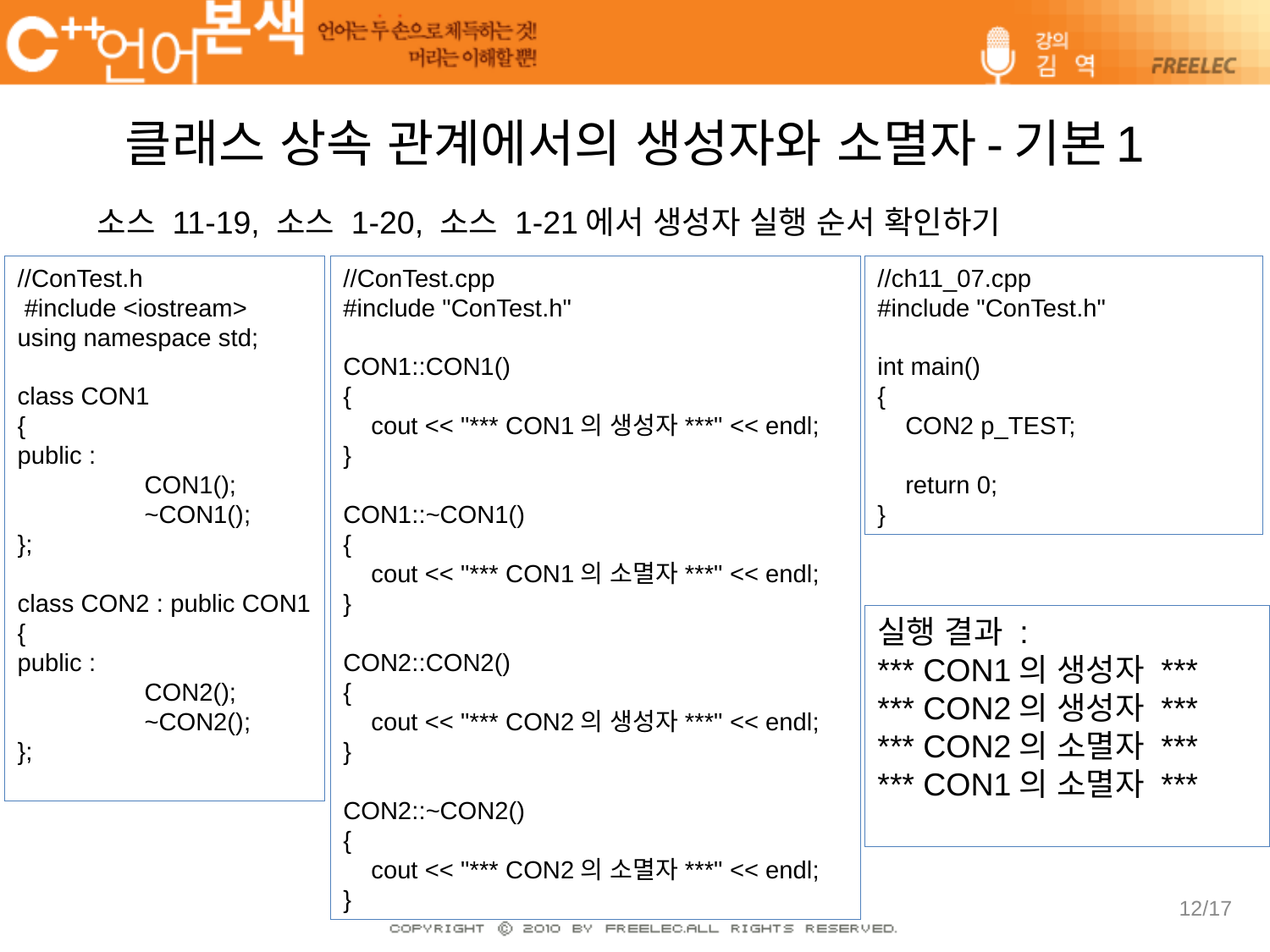

# 클래스 상속 관계에서의 생성자와 소멸자-기본1
소스 11-19, 소스 1-20, 소스 1-21에서 생성자 실행 순서 확인하기
//ConTest.h
 #include <iostream>
using namespace std;

class CON1
{
public :
	CON1();
	~CON1();
};

class CON2 : public CON1
{
public :
	CON2();
	~CON2();
};

//ConTest.cpp
#include "ConTest.h"

CON1::CON1()
{
    cout << "*** CON1의 생성자***" << endl;
}

CON1::~CON1()
{
    cout << "*** CON1의 소멸자***" << endl;
}

CON2::CON2()
{
    cout << "*** CON2의 생성자***" << endl;
}

CON2::~CON2()
{
    cout << "*** CON2의 소멸자***" << endl;
}
//ch11_07.cpp
#include "ConTest.h"

int main()
{
    CON2 p_TEST;

    return 0;
}
실행 결과 :
*** CON1의 생성자 ***
*** CON2의 생성자 ***
*** CON2의 소멸자 ***
*** CON1의 소멸자 ***

12/17